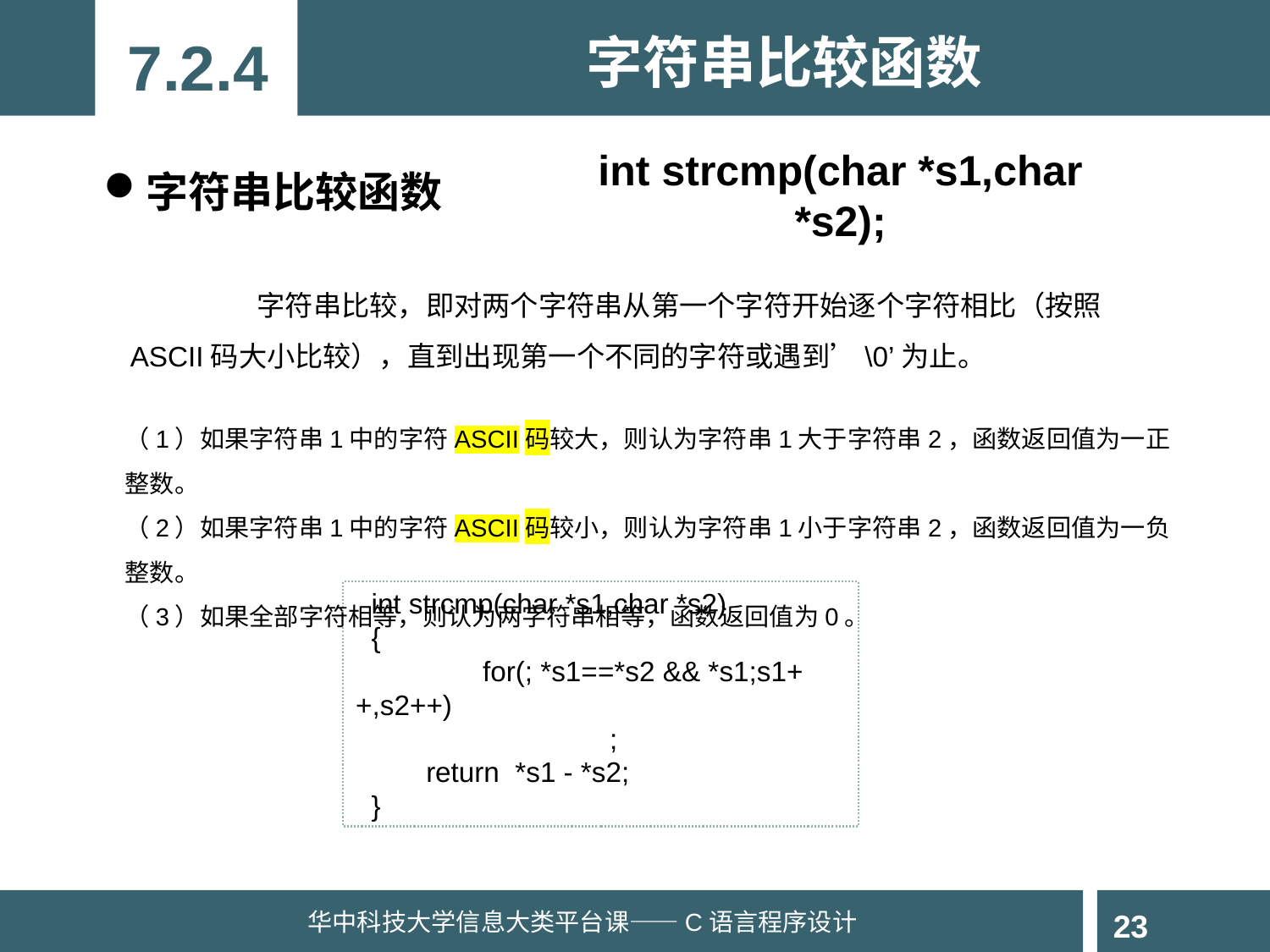

7.2.4
字符串比较函数
字符串比较函数
int strcmp(char *s1,char *s2);
	字符串比较，即对两个字符串从第一个字符开始逐个字符相比（按照ASCII码大小比较），直到出现第一个不同的字符或遇到’\0’为止。
（1）如果字符串1中的字符ASCII码较大，则认为字符串1大于字符串2，函数返回值为一正整数。
（2）如果字符串1中的字符ASCII码较小，则认为字符串1小于字符串2，函数返回值为一负整数。
（3）如果全部字符相等，则认为两字符串相等，函数返回值为0。
  int strcmp(char *s1,char *s2)
  {
	for(; *s1==*s2 && *s1;s1++,s2++)
         		;
         return  *s1 - *s2;
  }